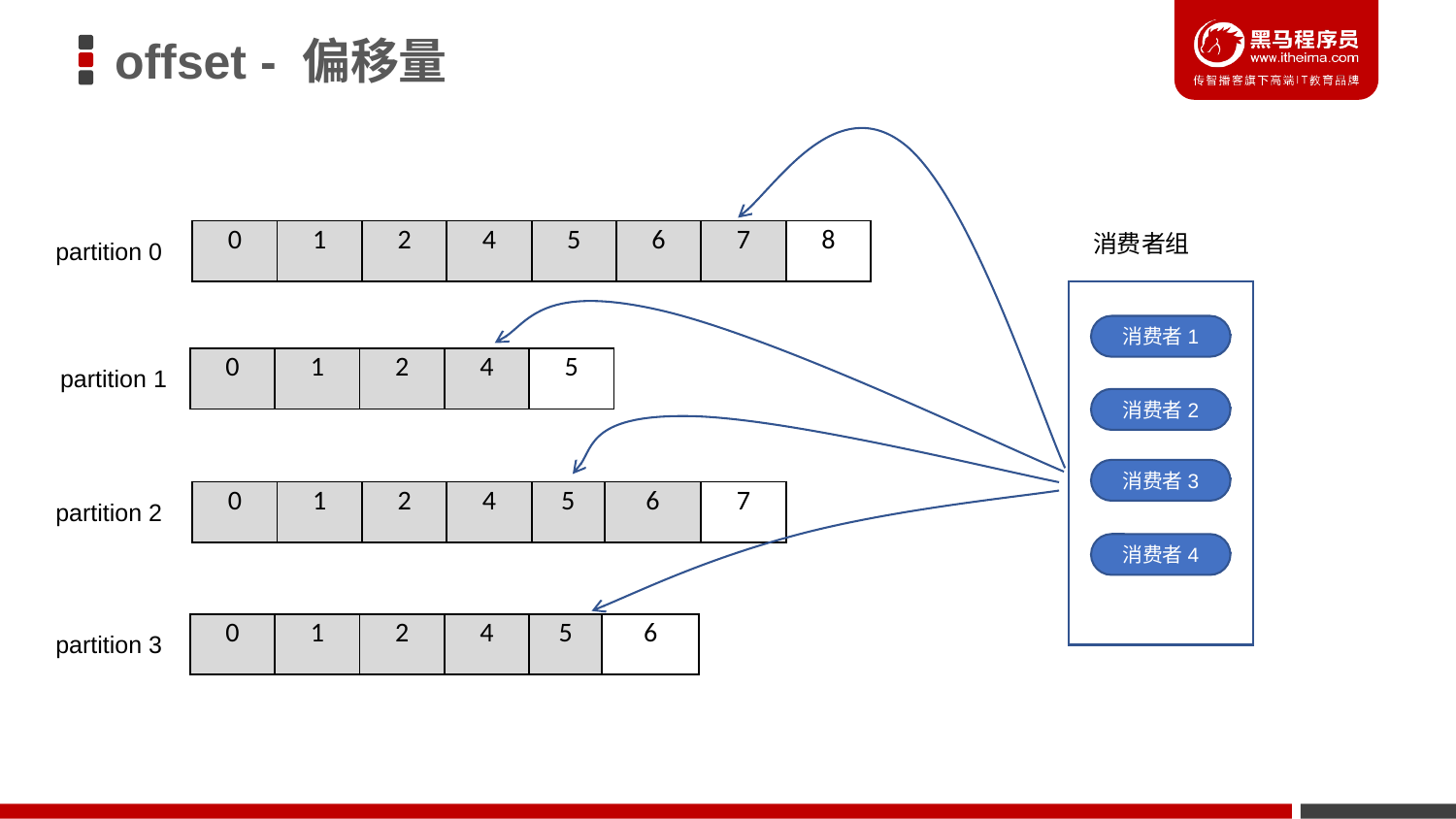

# offset - 偏移量

| 0 | 1 | 2 | 4 | 5 | 6 | 7 | 8 |
| --- | --- | --- | --- | --- | --- | --- | --- |
消费者组
partition 0

消费者1
| 0 | 1 | 2 | 4 | 5 |
| --- | --- | --- | --- | --- |
partition 1
消费者2

消费者3
| 0 | 1 | 2 | 4 | 5 | 6 | 7 |
| --- | --- | --- | --- | --- | --- | --- |
partition 2

消费者4
| 0 | 1 | 2 | 4 | 5 | 6 |
| --- | --- | --- | --- | --- | --- |
partition 3